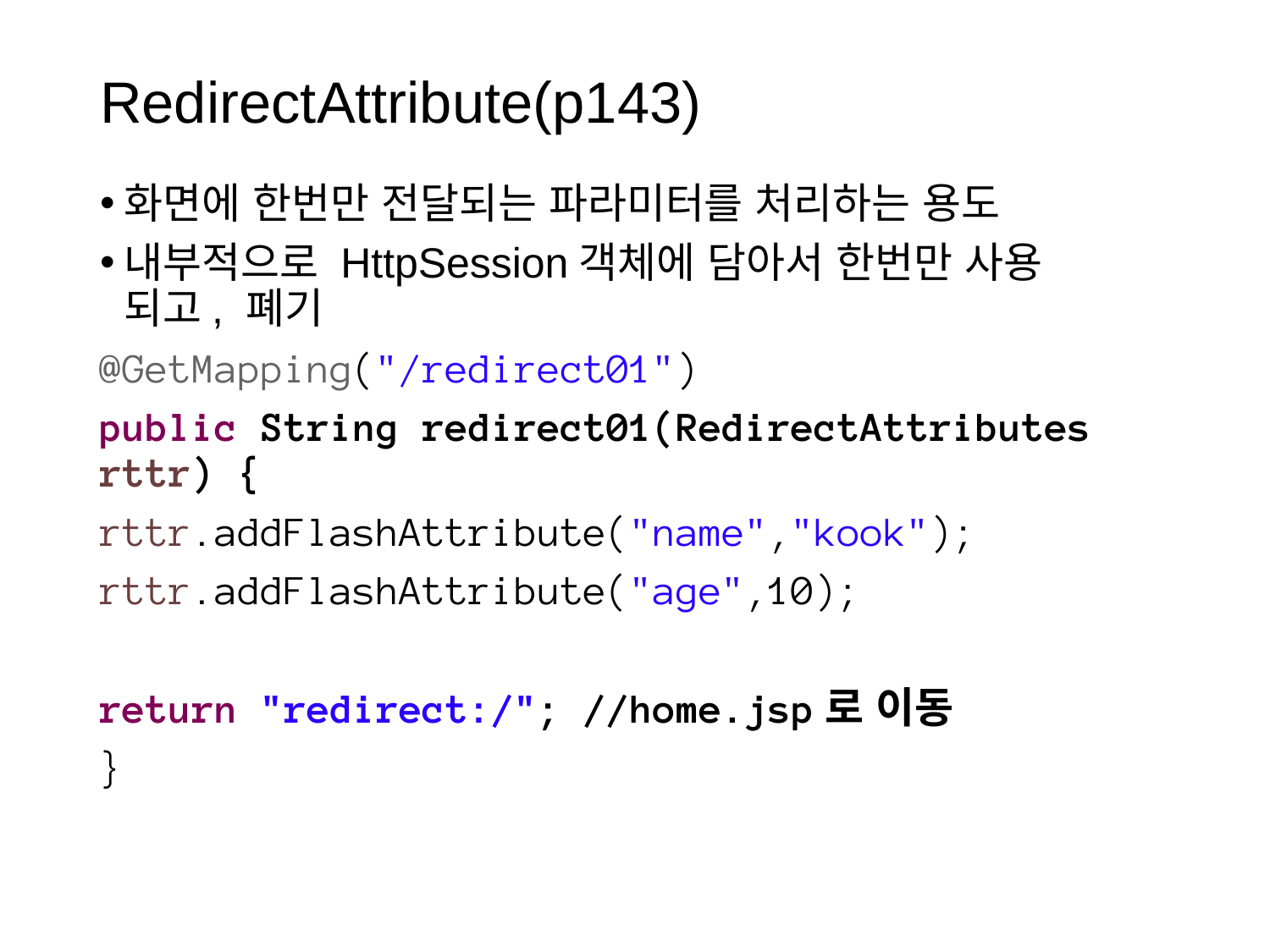

# RedirectAttribute(p143)
화면에 한번만 전달되는 파라미터를 처리하는 용도
내부적으로 HttpSession객체에 담아서 한번만 사용
되고, 폐기
@GetMapping("/redirect01")
public String redirect01(RedirectAttributes rttr) {
rttr.addFlashAttribute("name","kook");
rttr.addFlashAttribute("age",10);

return "redirect:/"; //home.jsp로 이동
}